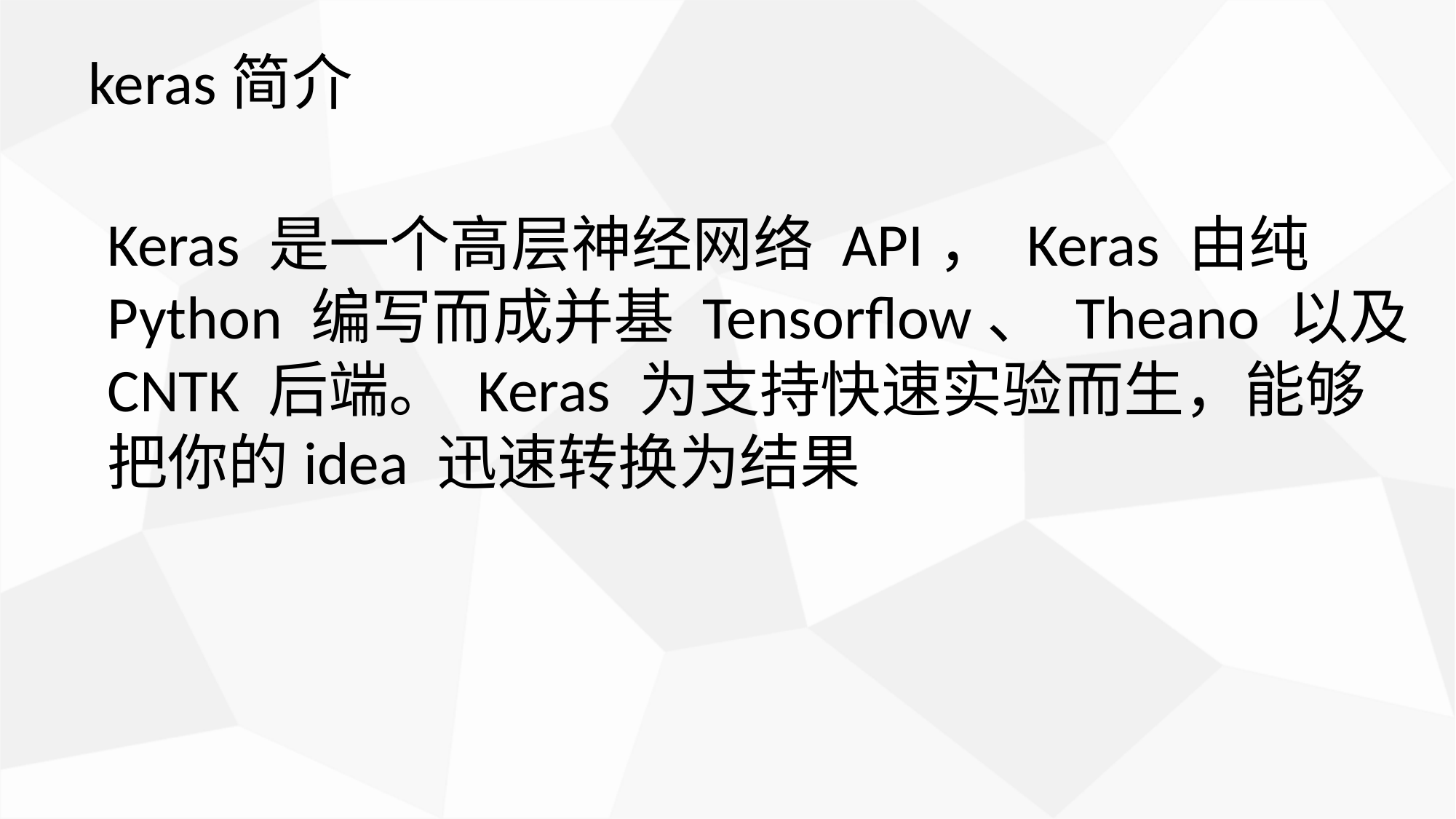

keras简介
Keras 是一个高层神经网络 API， Keras 由纯Python 编写而成并基 Tensorflow、 Theano 以及 CNTK 后端。 Keras 为支持快速实验而生，能够把你的idea 迅速转换为结果